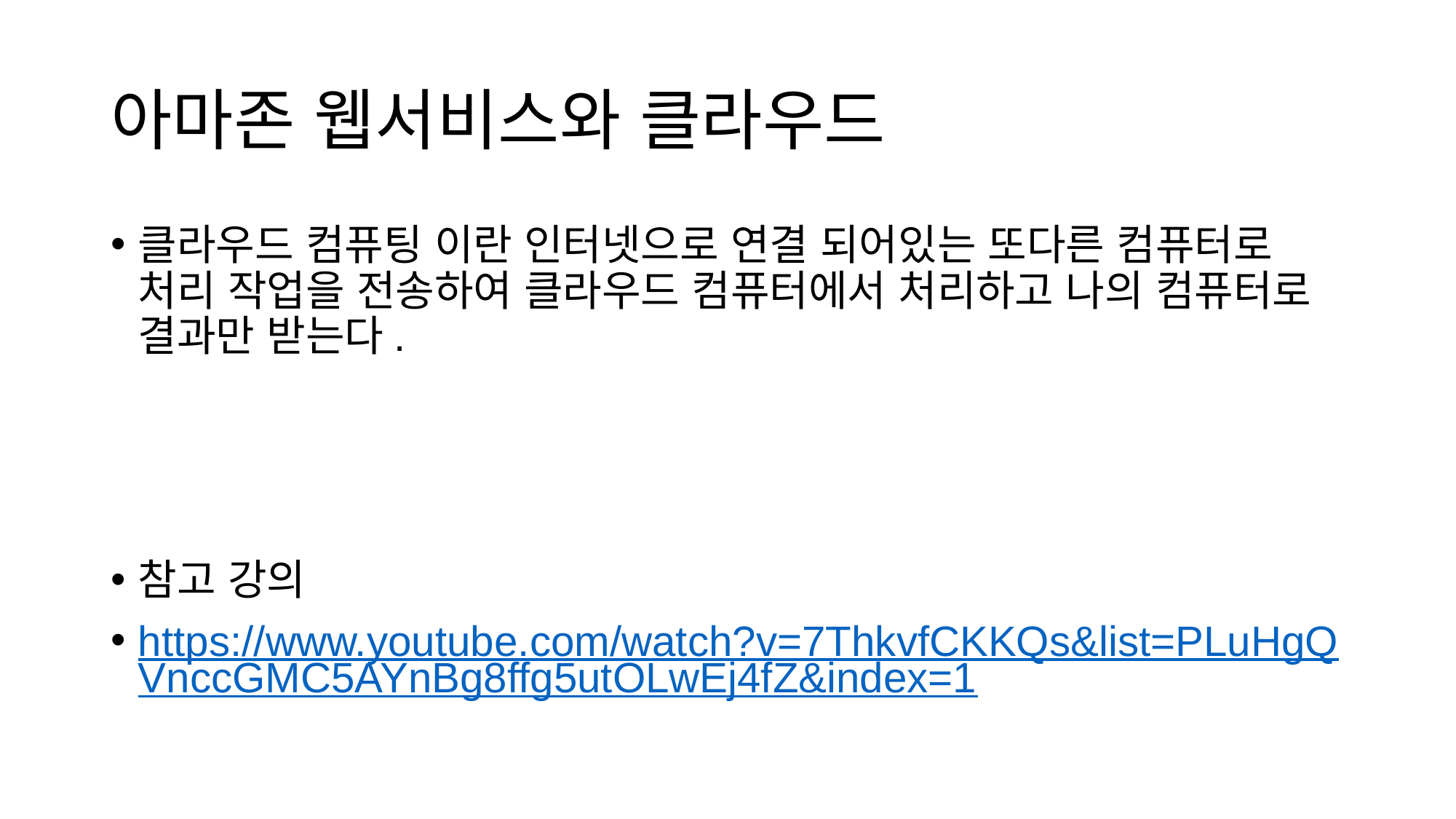

# 아마존 웹서비스와 클라우드
클라우드 컴퓨팅 이란 인터넷으로 연결 되어있는 또다른 컴퓨터로 처리 작업을 전송하여 클라우드 컴퓨터에서 처리하고 나의 컴퓨터로 결과만 받는다.

참고 강의
https://www.youtube.com/watch?v=7ThkvfCKKQs&list=PLuHgQVnccGMC5AYnBg8ffg5utOLwEj4fZ&index=1